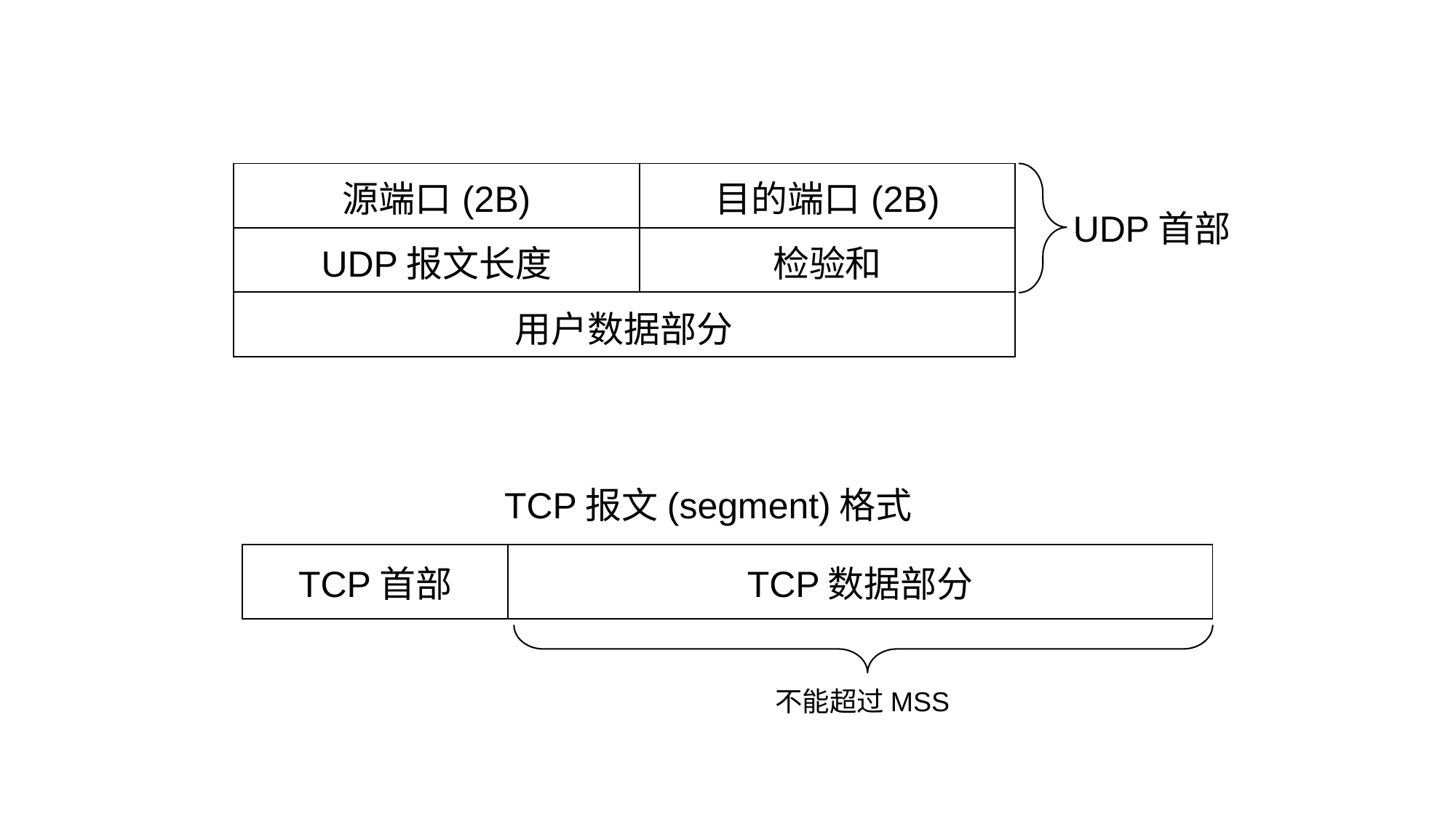

| 源端口(2B) | 目的端口(2B) |
| --- | --- |
| UDP报文长度 | 检验和 |
| 用户数据部分 |  |

UDP首部

TCP报文(segment)格式
| TCP首部 | TCP数据部分 |
| --- | --- |
不能超过MSS